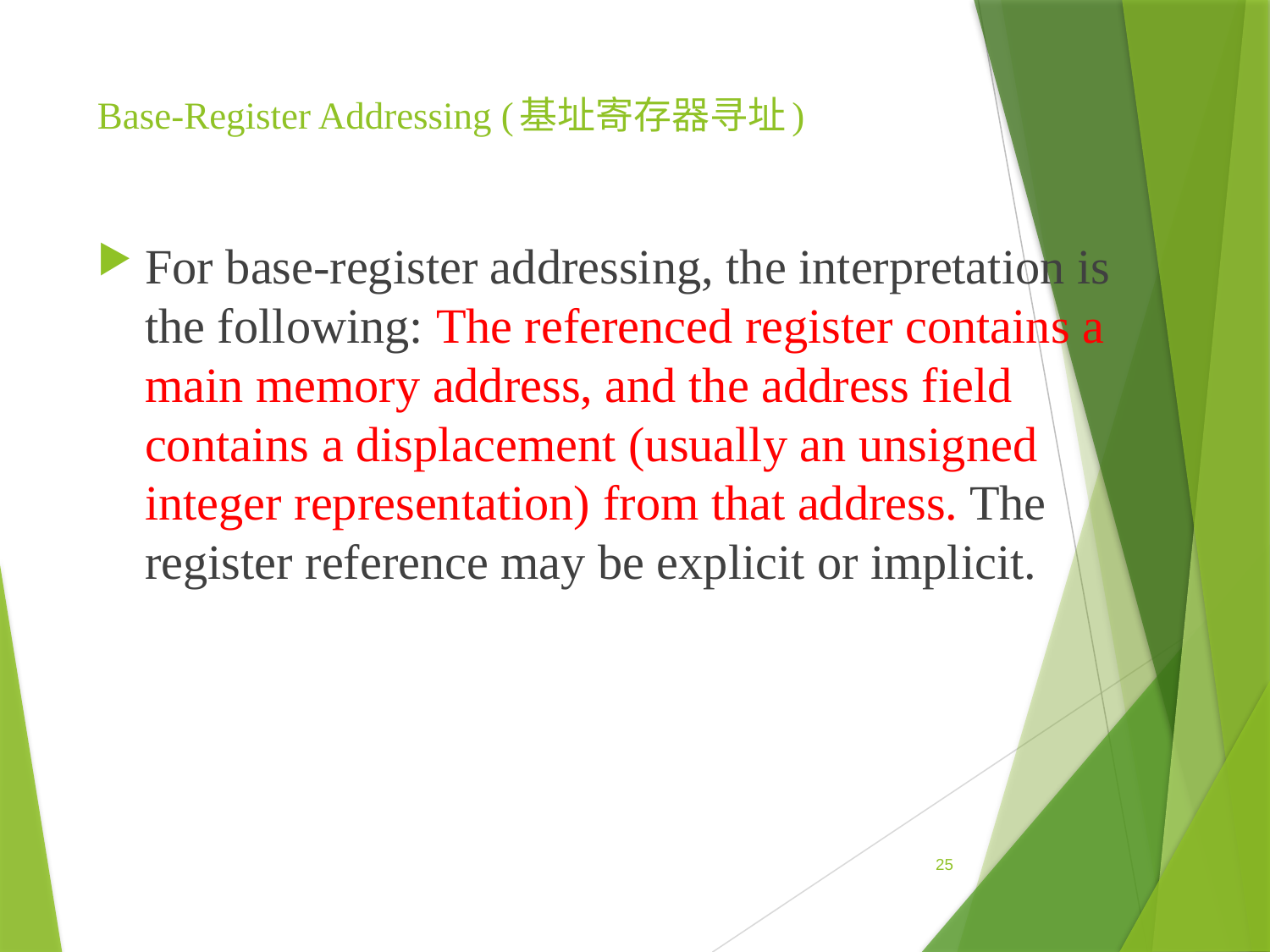

# Base-Register Addressing (基址寄存器寻址)
For base-register addressing, the interpretation is the following: The referenced register contains a main memory address, and the address field contains a displacement (usually an unsigned integer representation) from that address. The register reference may be explicit or implicit.
25